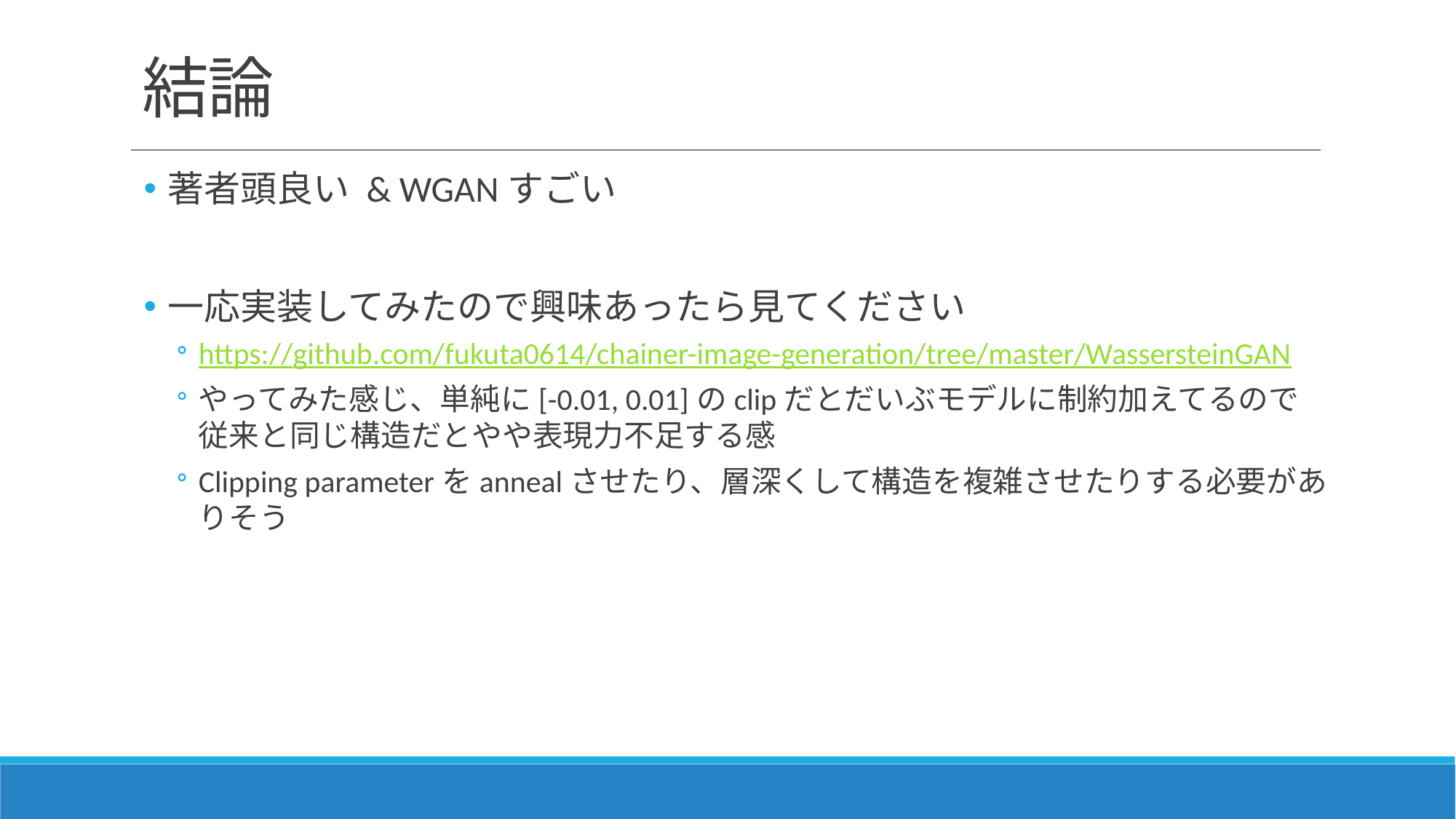

# 結論
著者頭良い & WGANすごい

一応実装してみたので興味あったら見てください
https://github.com/fukuta0614/chainer-image-generation/tree/master/WassersteinGAN
やってみた感じ、単純に[-0.01, 0.01]のclipだとだいぶモデルに制約加えてるので
従来と同じ構造だとやや表現力不足する感
Clipping parameterをannealさせたり、層深くして構造を複雑させたりする必要がありそう